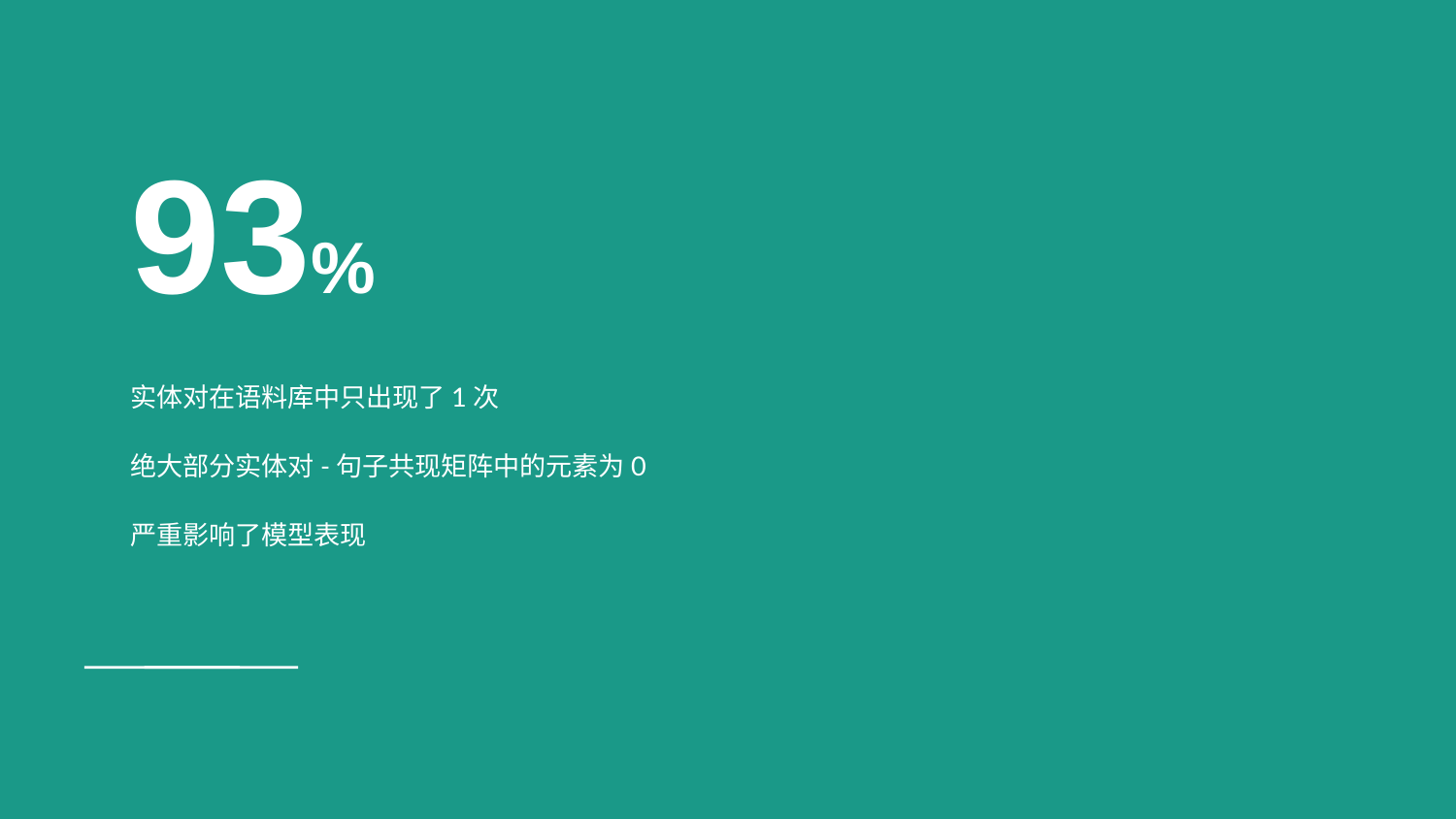

# 93%
实体对在语料库中只出现了1次
绝大部分实体对-句子共现矩阵中的元素为0
严重影响了模型表现